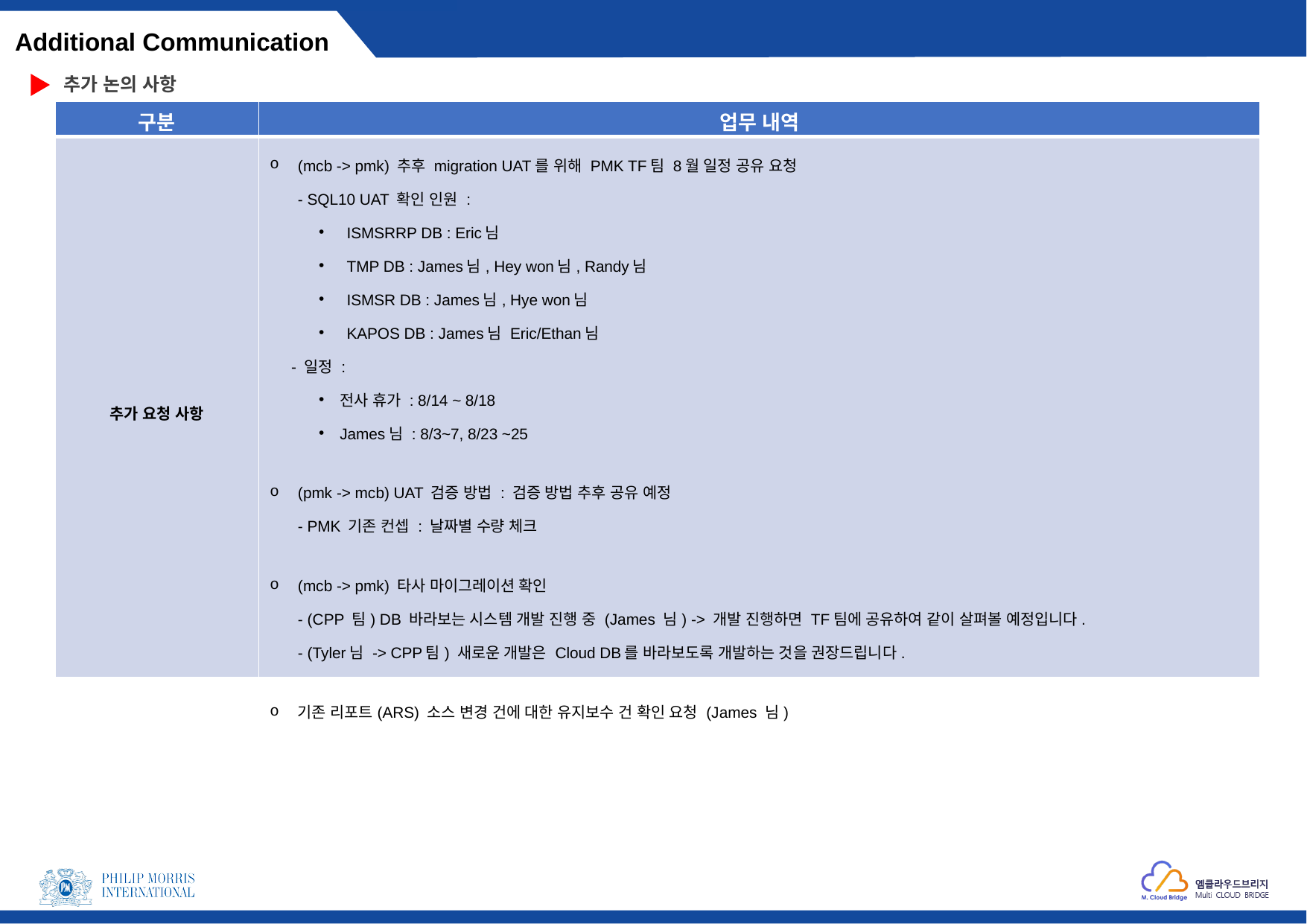

Additional Communication
추가 논의 사항

| 구분 | 업무 내역 |
| --- | --- |
| 추가 요청 사항 | (mcb -> pmk) 추후 migration UAT를 위해 PMK TF팀 8월 일정 공유 요청 - SQL10 UAT 확인 인원 : ISMSRRP DB : Eric님 TMP DB : James님, Hey won님, Randy님 ISMSR DB : James님, Hye won님 KAPOS DB : James님 Eric/Ethan님 - 일정 : 전사 휴가 : 8/14 ~ 8/18 James님 : 8/3~7, 8/23 ~25 (pmk -> mcb) UAT 검증 방법 : 검증 방법 추후 공유 예정 - PMK 기존 컨셉 : 날짜별 수량 체크 (mcb -> pmk) 타사 마이그레이션 확인 - (CPP 팀) DB 바라보는 시스템 개발 진행 중 (James 님) -> 개발 진행하면 TF팀에 공유하여 같이 살펴볼 예정입니다. - (Tyler님 -> CPP팀) 새로운 개발은 Cloud DB를 바라보도록 개발하는 것을 권장드립니다. 기존 리포트(ARS) 소스 변경 건에 대한 유지보수 건 확인 요청 (James 님) |